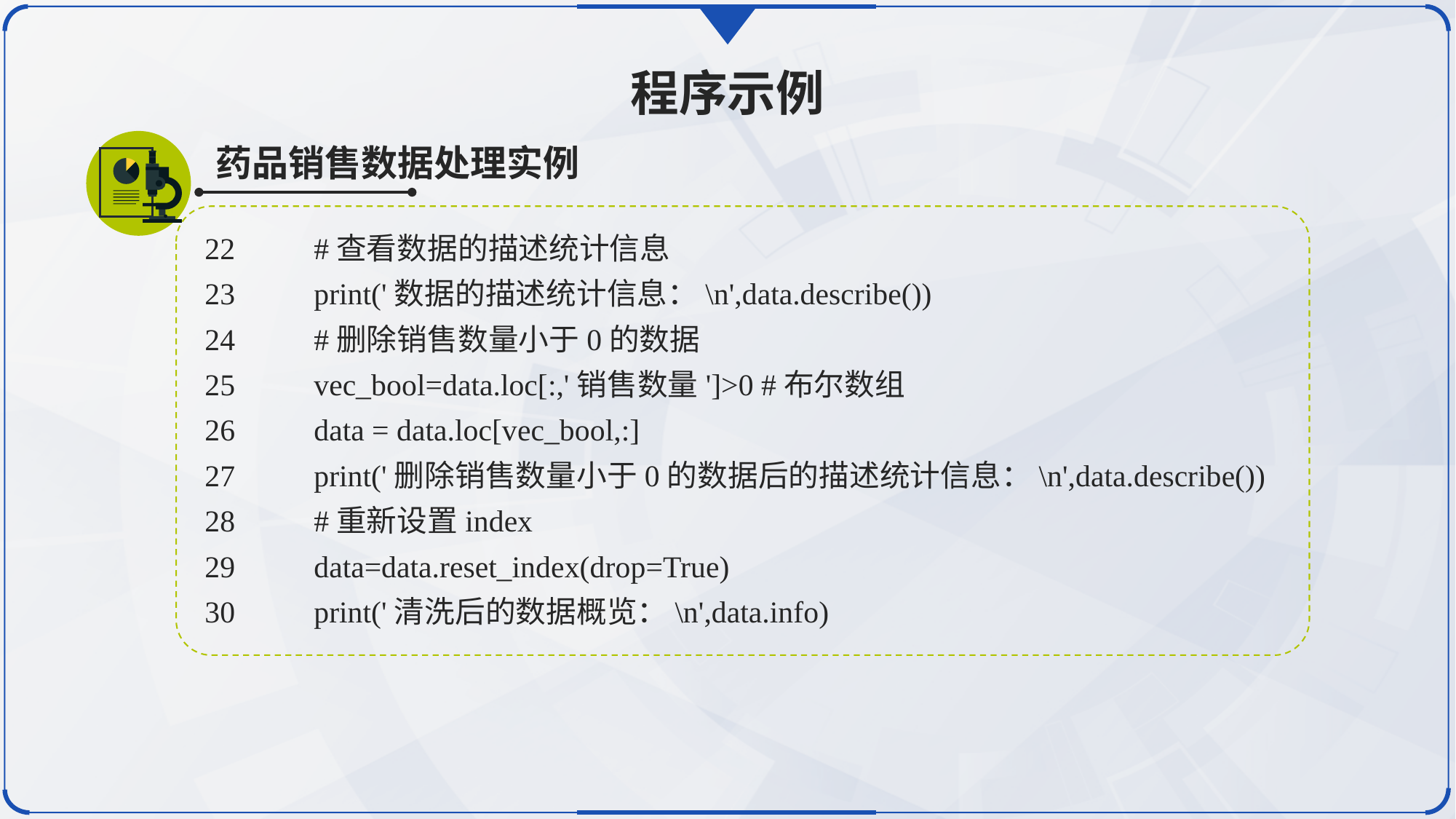

程序示例

药品销售数据处理实例

22	#查看数据的描述统计信息
23	print('数据的描述统计信息：\n',data.describe())
24	#删除销售数量小于0的数据
25	vec_bool=data.loc[:,'销售数量']>0 #布尔数组
26	data = data.loc[vec_bool,:]
27	print('删除销售数量小于0的数据后的描述统计信息：\n',data.describe())
28	#重新设置index
29	data=data.reset_index(drop=True)
30	print('清洗后的数据概览：\n',data.info)